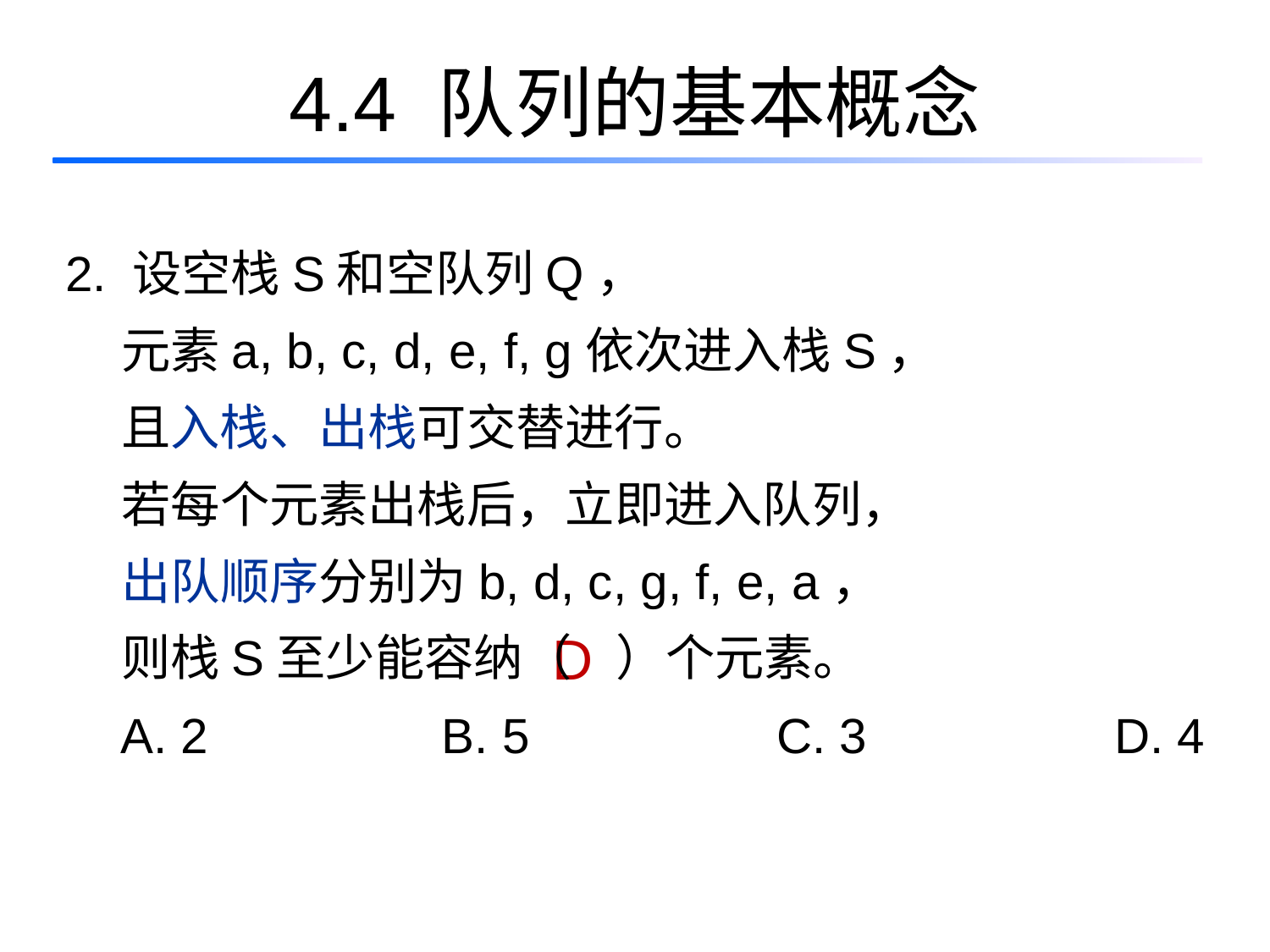

# 4.4 队列的基本概念

2. 设空栈S和空队列Q，
    元素a, b, c, d, e, f, g依次进入栈S，
    且入栈、出栈可交替进行。
    若每个元素出栈后，立即进入队列，
    出队顺序分别为b, d, c, g, f, e, a，
    则栈S至少能容纳（    ）个元素。
    A. 2                 B. 5                  C. 3                  D. 4
D